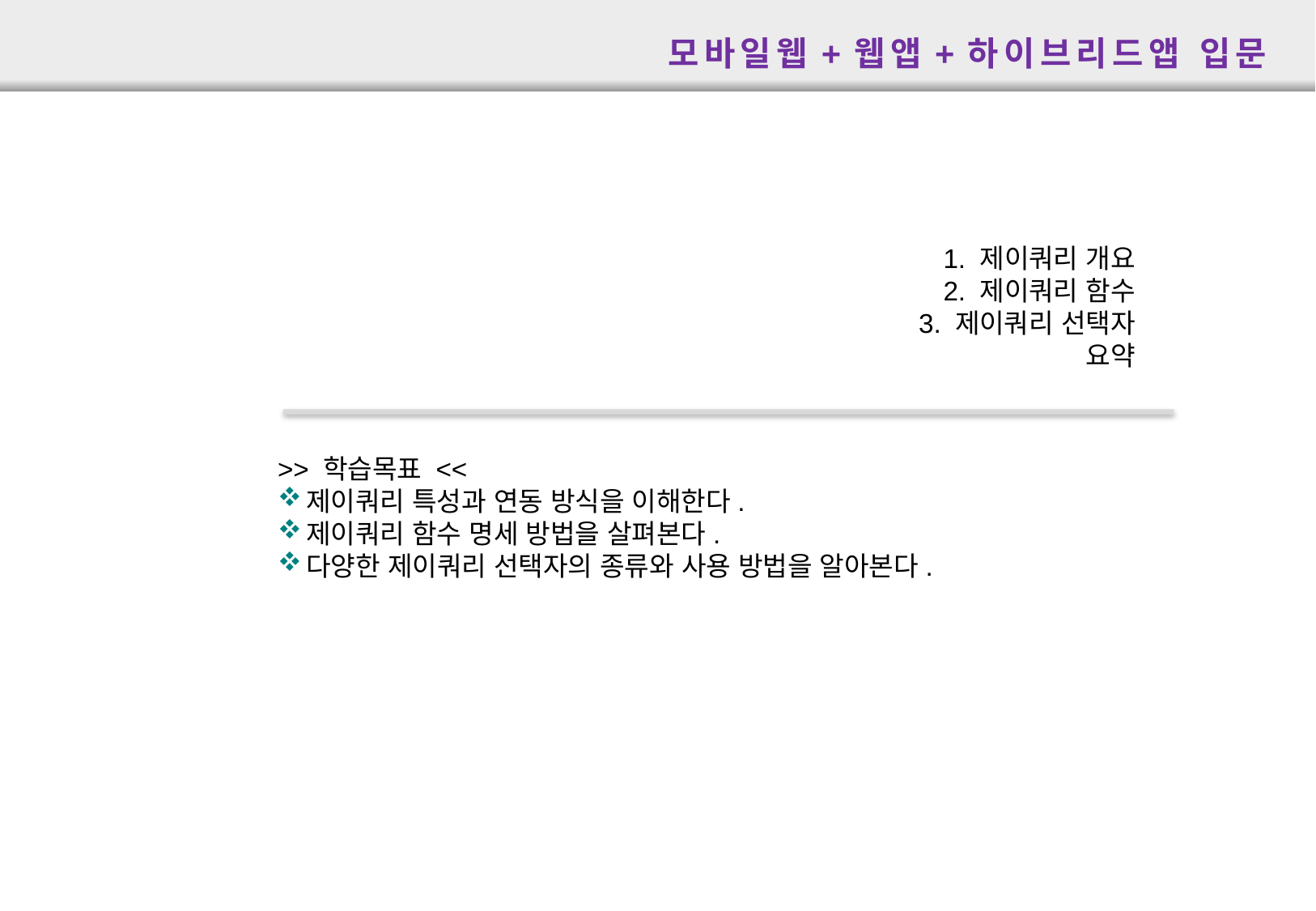

모바일웹+웹앱+하이브리드앱 입문
1. 제이쿼리 개요
2. 제이쿼리 함수
3. 제이쿼리 선택자
요약

>> 학습목표 <<
제이쿼리 특성과 연동 방식을 이해한다.
제이쿼리 함수 명세 방법을 살펴본다.
다양한 제이쿼리 선택자의 종류와 사용 방법을 알아본다.